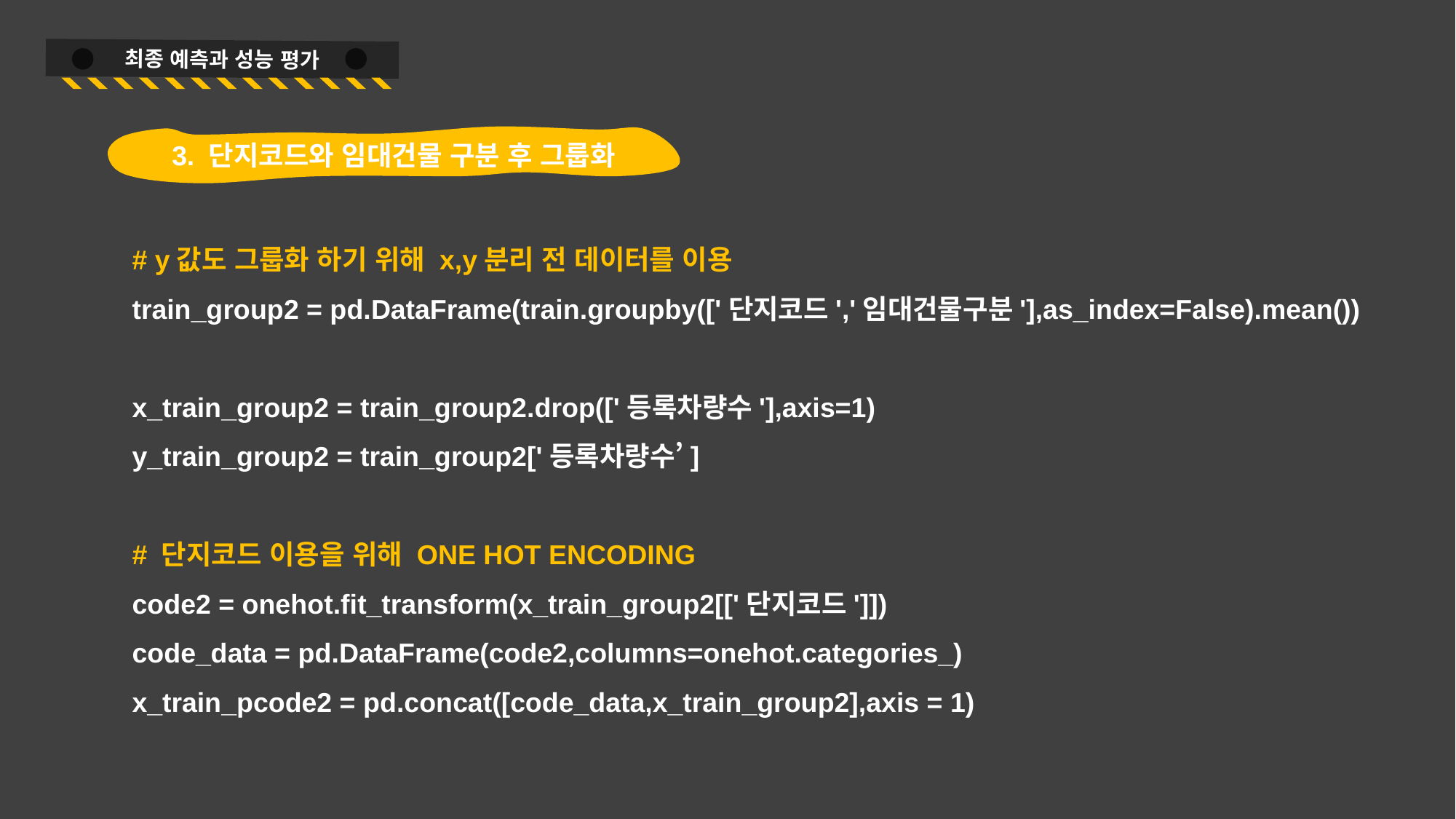

최종 예측과 성능 평가

3. 단지코드와 임대건물 구분 후 그룹화
# y값도 그룹화 하기 위해 x,y분리 전 데이터를 이용
train_group2 = pd.DataFrame(train.groupby(['단지코드','임대건물구분'],as_index=False).mean())

x_train_group2 = train_group2.drop(['등록차량수'],axis=1)
y_train_group2 = train_group2['등록차량수’]

# 단지코드 이용을 위해 ONE HOT ENCODING
code2 = onehot.fit_transform(x_train_group2[['단지코드']])
code_data = pd.DataFrame(code2,columns=onehot.categories_)
x_train_pcode2 = pd.concat([code_data,x_train_group2],axis = 1)